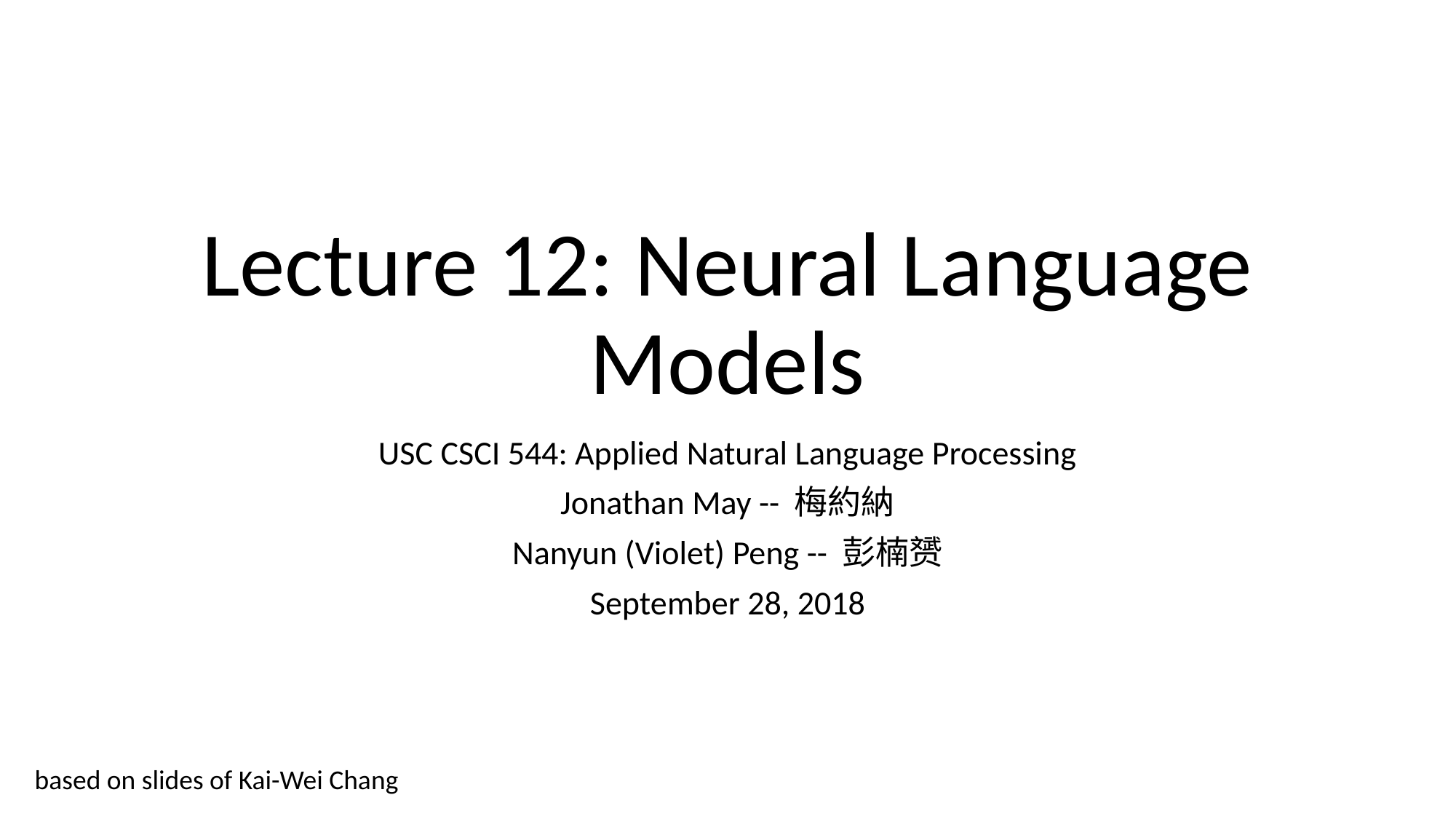

# Lecture 12: Neural Language Models
USC CSCI 544: Applied Natural Language Processing
Jonathan May -- 梅約納
Nanyun (Violet) Peng -- 彭楠赟
September 28, 2018

based on slides of Kai-Wei Chang